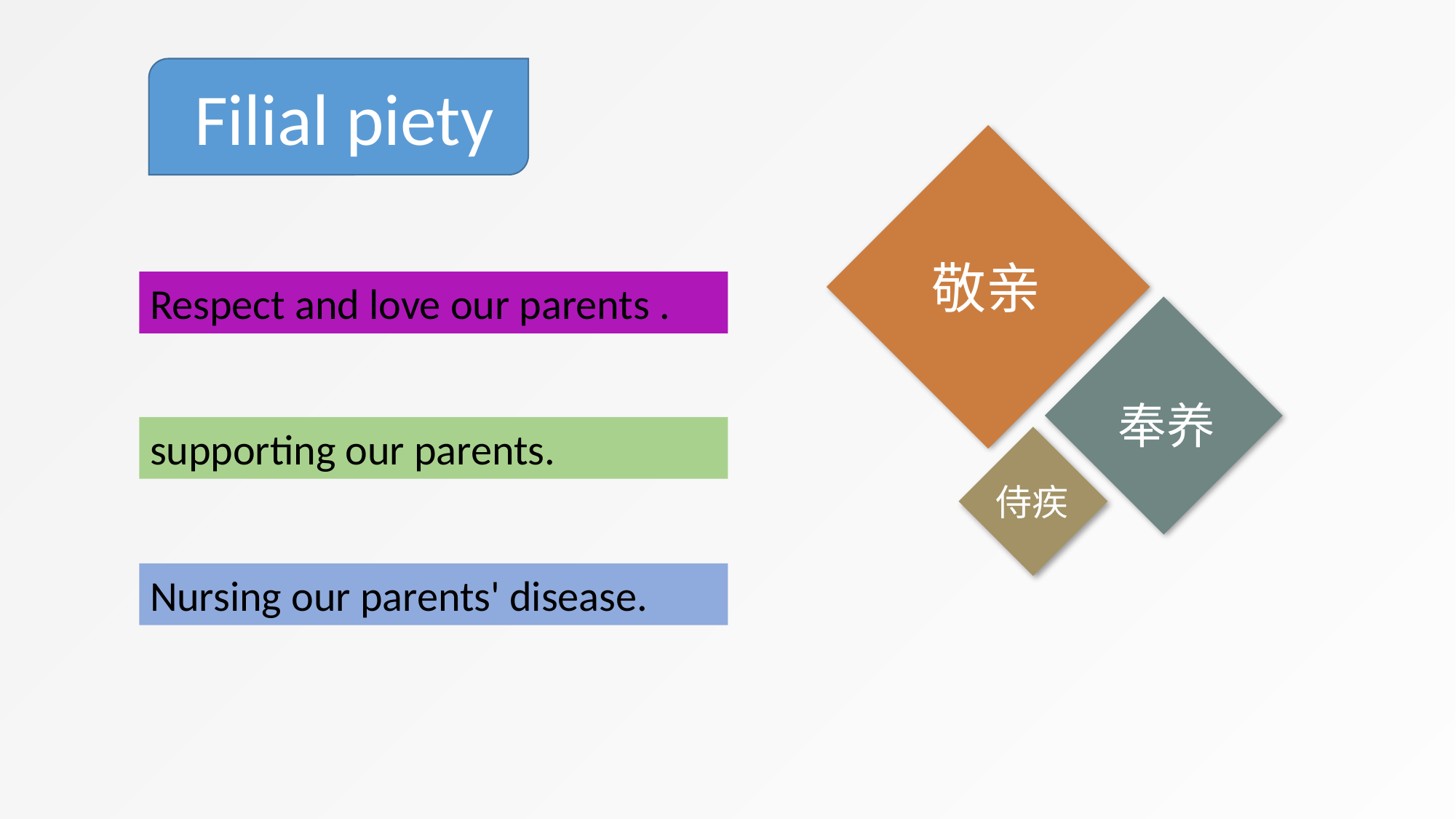

Filial piety

敬亲
Respect and love our parents .

奉养
supporting our parents.

侍疾
Nursing our parents' disease.